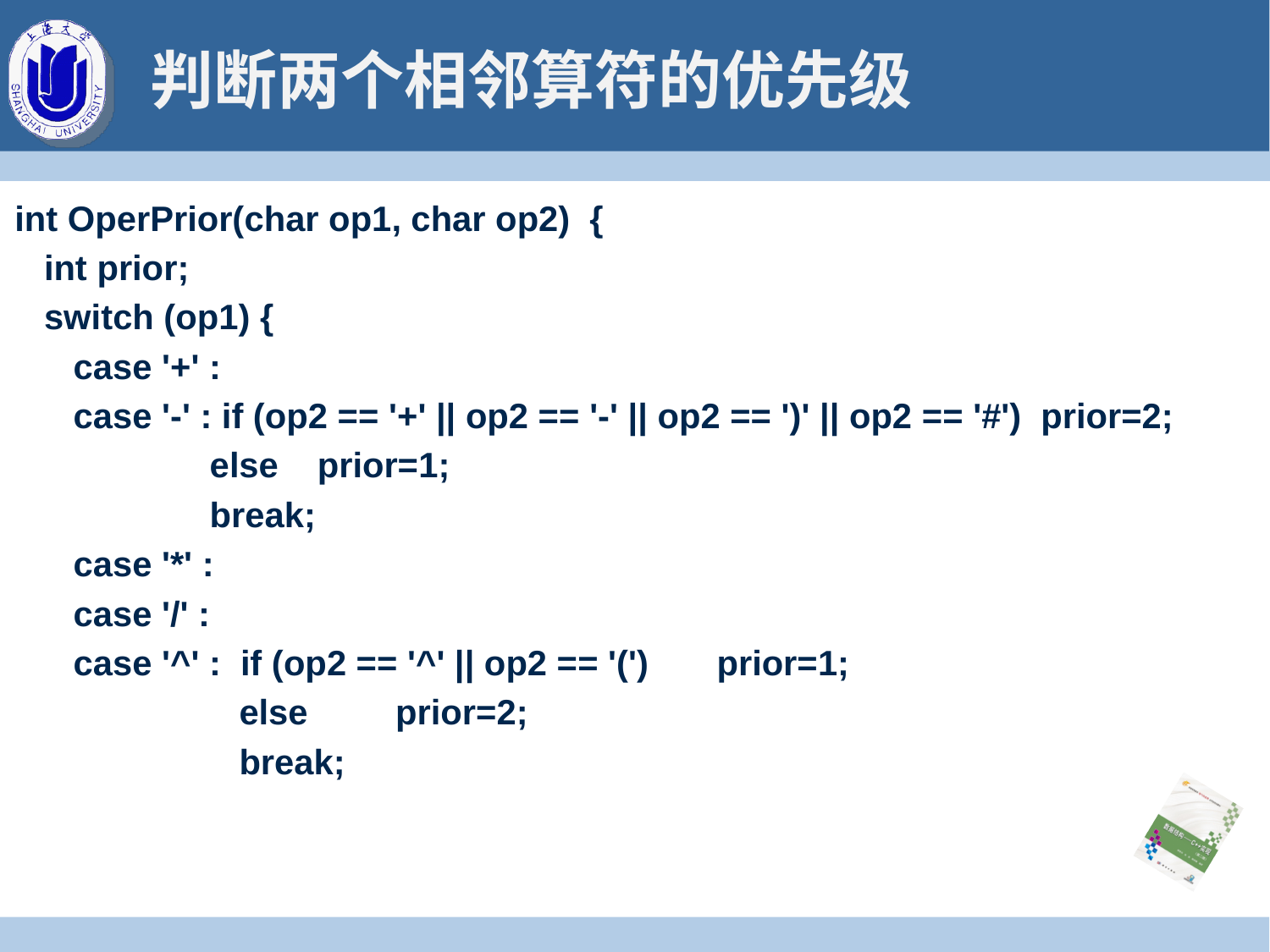

# 判断两个相邻算符的优先级
int OperPrior(char op1, char op2)  {
   int prior;
   switch (op1) {
      case '+' :
      case '-' : if (op2 == '+' || op2 == '-' || op2 == ')' || op2 == '#')  prior=2;
                    else    prior=1;
                    break;
      case '*' :
      case '/' :
      case '^' :  if (op2 == '^' || op2 == '(')       prior=1;
	          else         prior=2;
	          break;